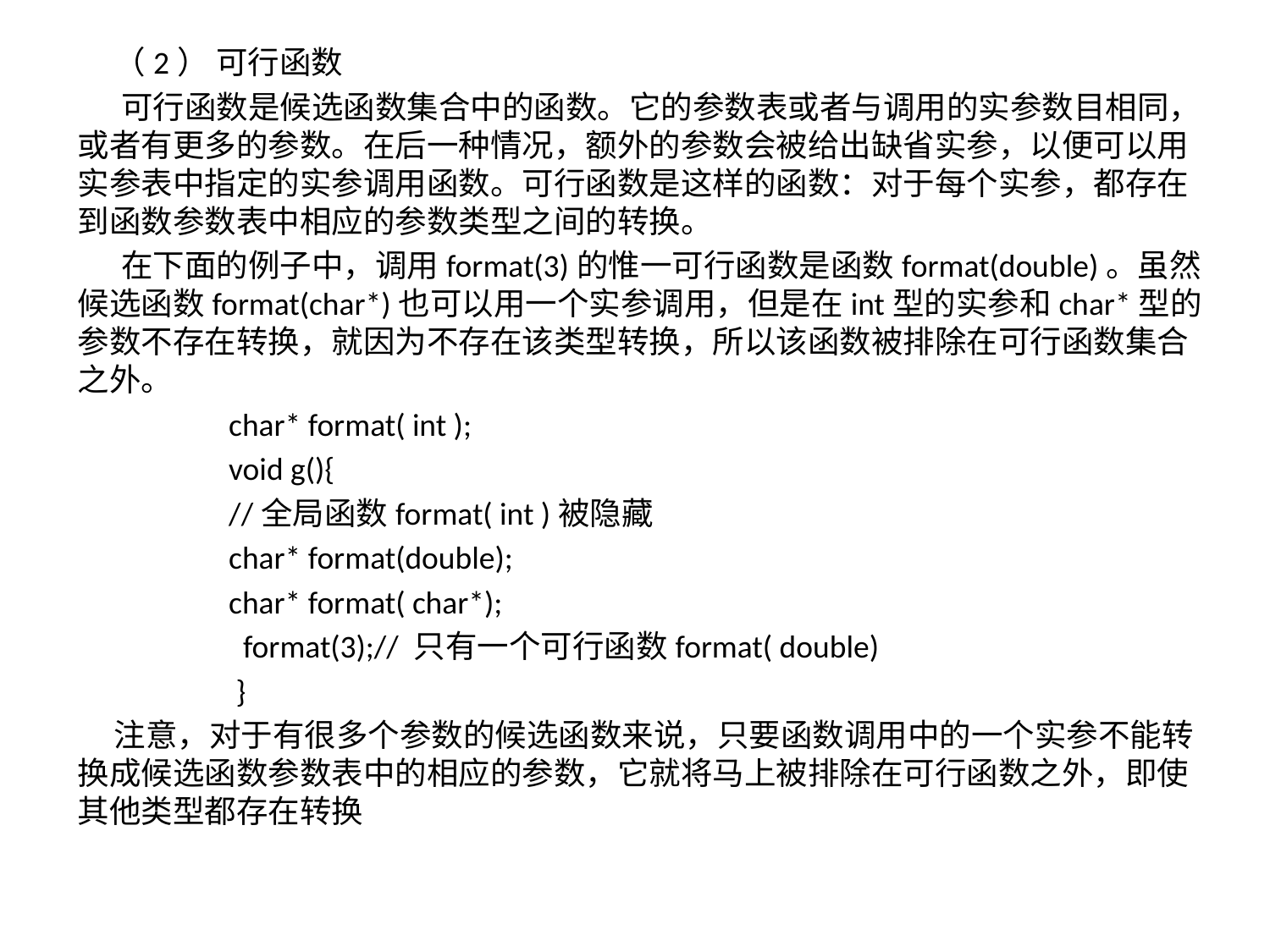

（2） 可行函数
     可行函数是候选函数集合中的函数。它的参数表或者与调用的实参数目相同，或者有更多的参数。在后一种情况，额外的参数会被给出缺省实参，以便可以用实参表中指定的实参调用函数。可行函数是这样的函数：对于每个实参，都存在到函数参数表中相应的参数类型之间的转换。
     在下面的例子中，调用format(3)的惟一可行函数是函数format(double)。虽然候选函数format(char*)也可以用一个实参调用，但是在int型的实参和char*型的参数不存在转换，就因为不存在该类型转换，所以该函数被排除在可行函数集合之外。
                     char* format( int );
                     void g(){
                     //全局函数format( int )被隐藏
                     char* format(double);
                     char* format( char*);
                       format(3);// 只有一个可行函数format( double)
                      }
    注意，对于有很多个参数的候选函数来说，只要函数调用中的一个实参不能转换成候选函数参数表中的相应的参数，它就将马上被排除在可行函数之外，即使其他类型都存在转换